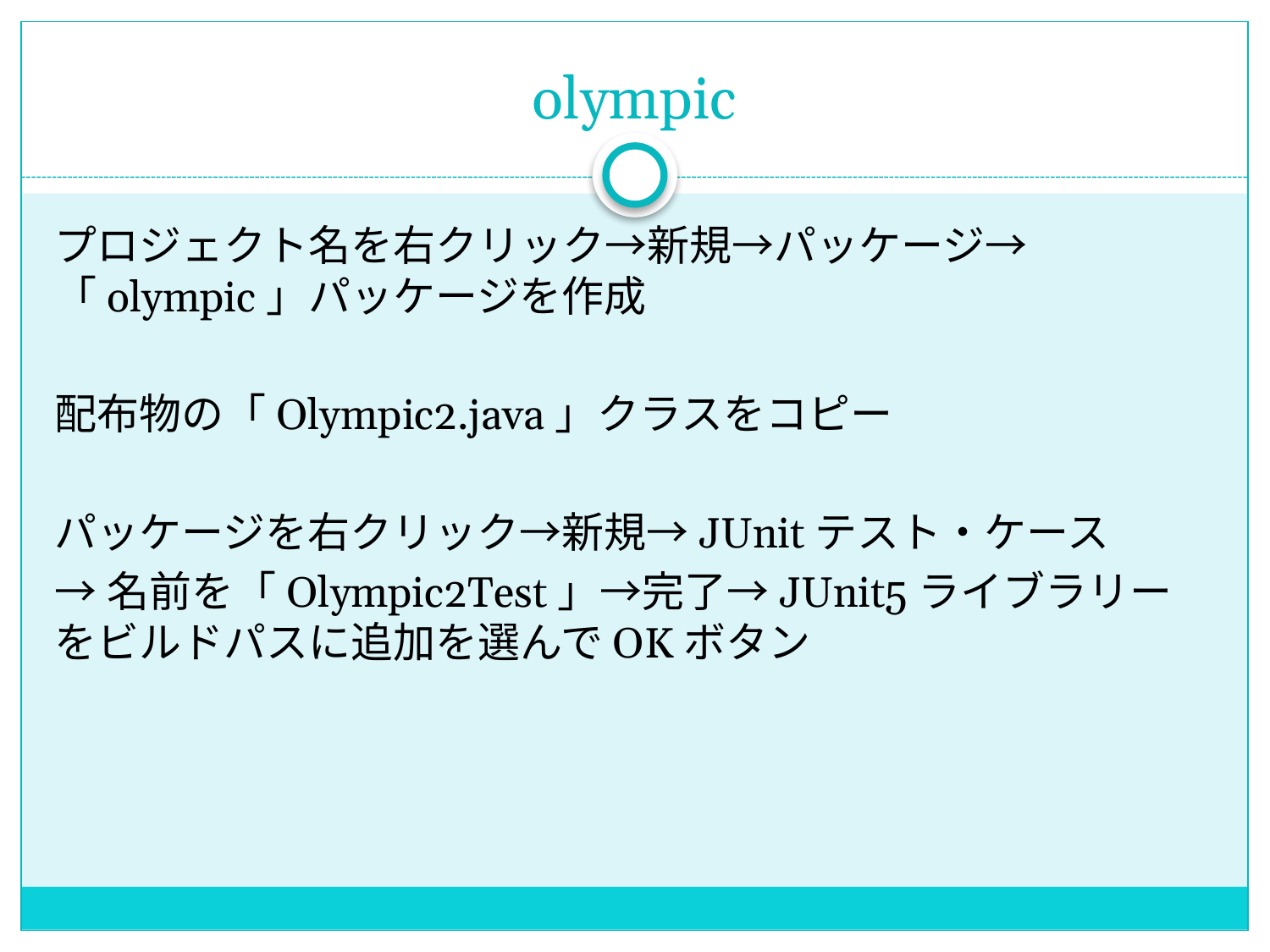

# olympic
プロジェクト名を右クリック→新規→パッケージ→　「olympic」パッケージを作成

配布物の「Olympic2.java」クラスをコピー

パッケージを右クリック→新規→JUnitテスト・ケース
→名前を「Olympic2Test」→完了→JUnit5ライブラリーをビルドパスに追加を選んでOKボタン